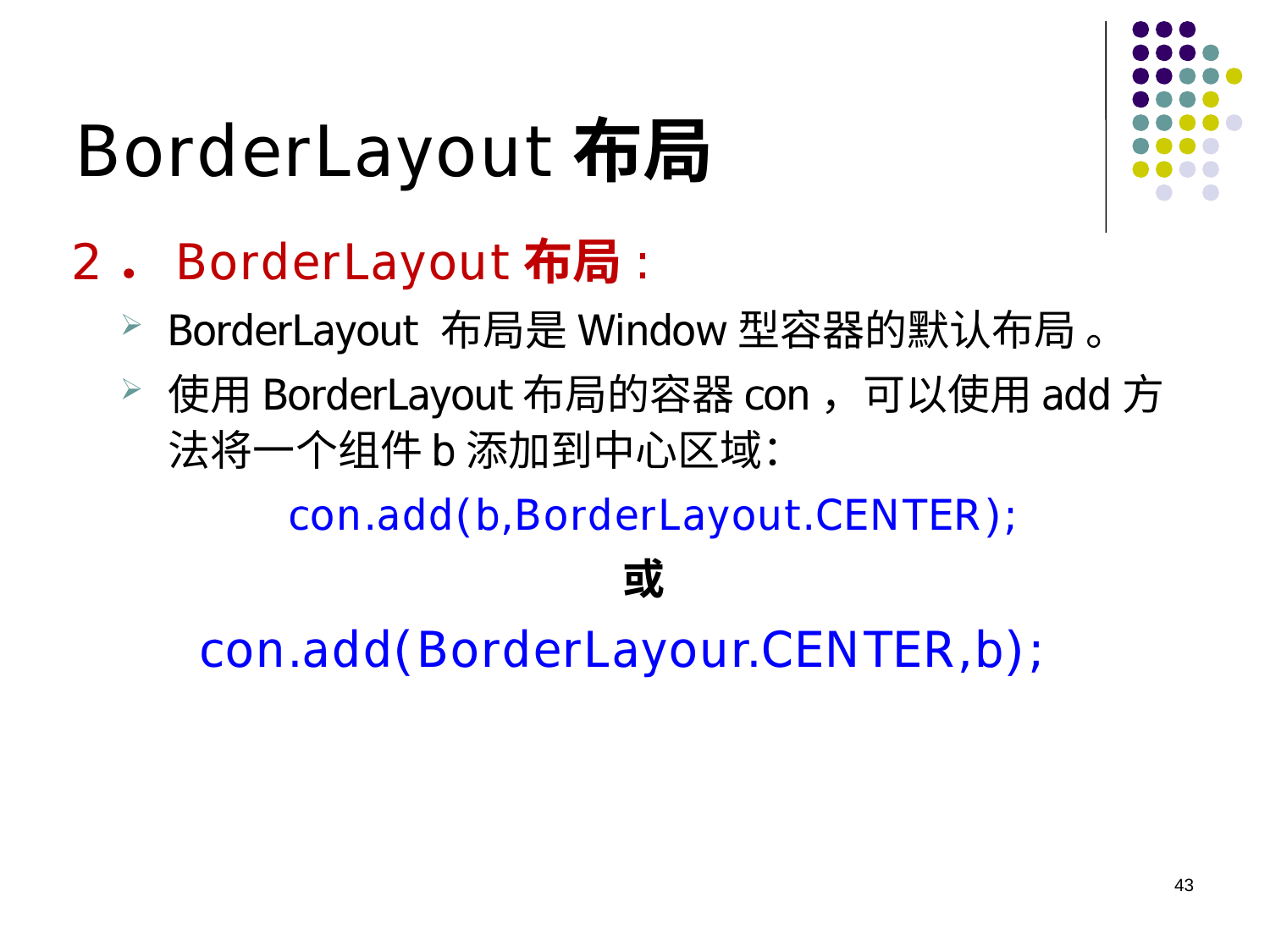

# BorderLayout布局
2．BorderLayout布局:
BorderLayout 布局是Window型容器的默认布局 。
使用BorderLayout布局的容器con，可以使用add方法将一个组件b添加到中心区域：
con.add(b,BorderLayout.CENTER);
或
con.add(BorderLayour.CENTER,b);

43